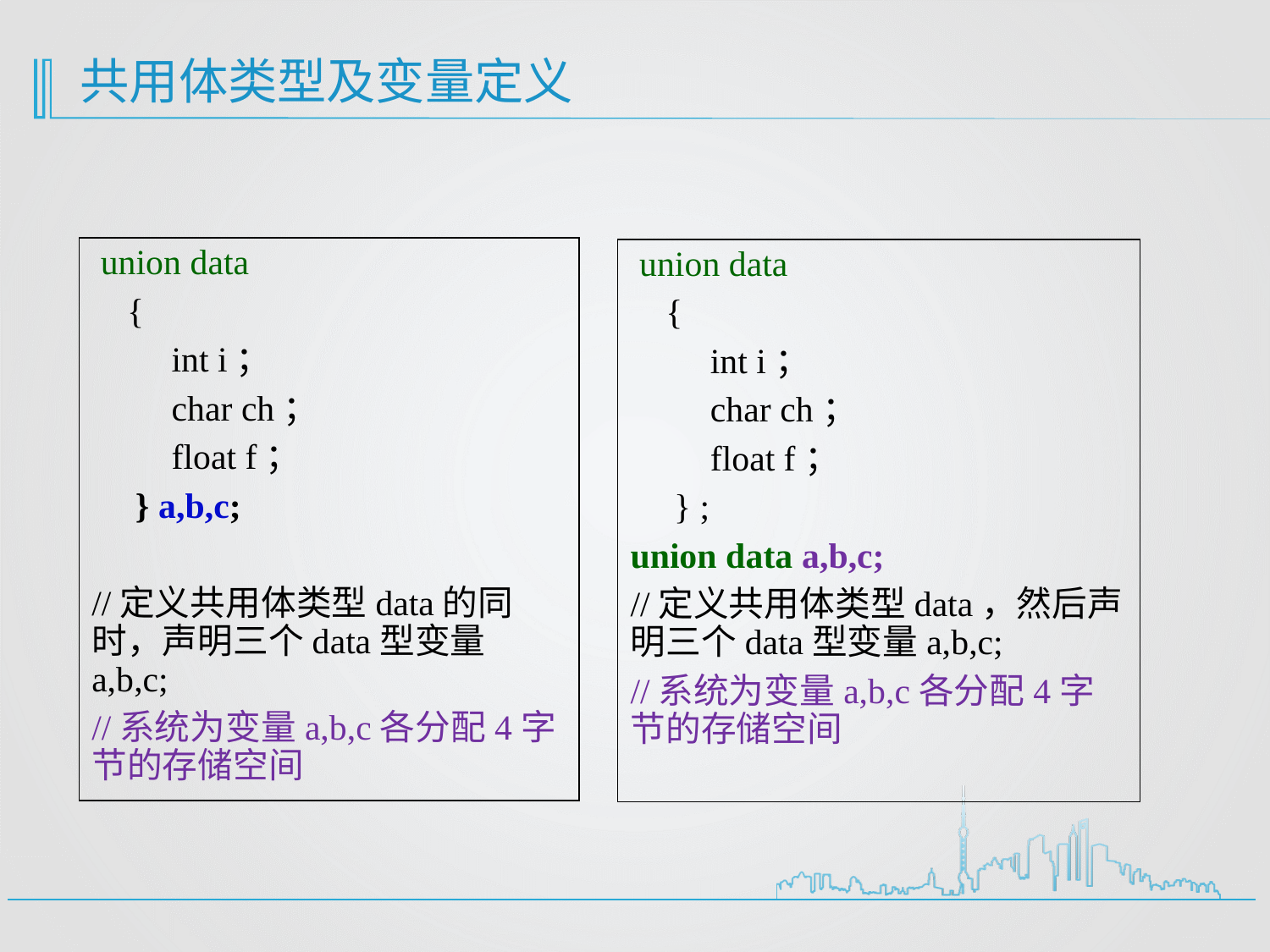

# 共用体类型及变量定义

 union data
    {
         int i；
         char ch；
         float f；
　} a,b,c;

//定义共用体类型data的同时，声明三个data型变量a,b,c;
//系统为变量a,b,c各分配4字节的存储空间
 union data
    {
         int i；
         char ch；
         float f；
　} ;
union data a,b,c;
//定义共用体类型data，然后声明三个data型变量a,b,c;
//系统为变量a,b,c各分配4字节的存储空间